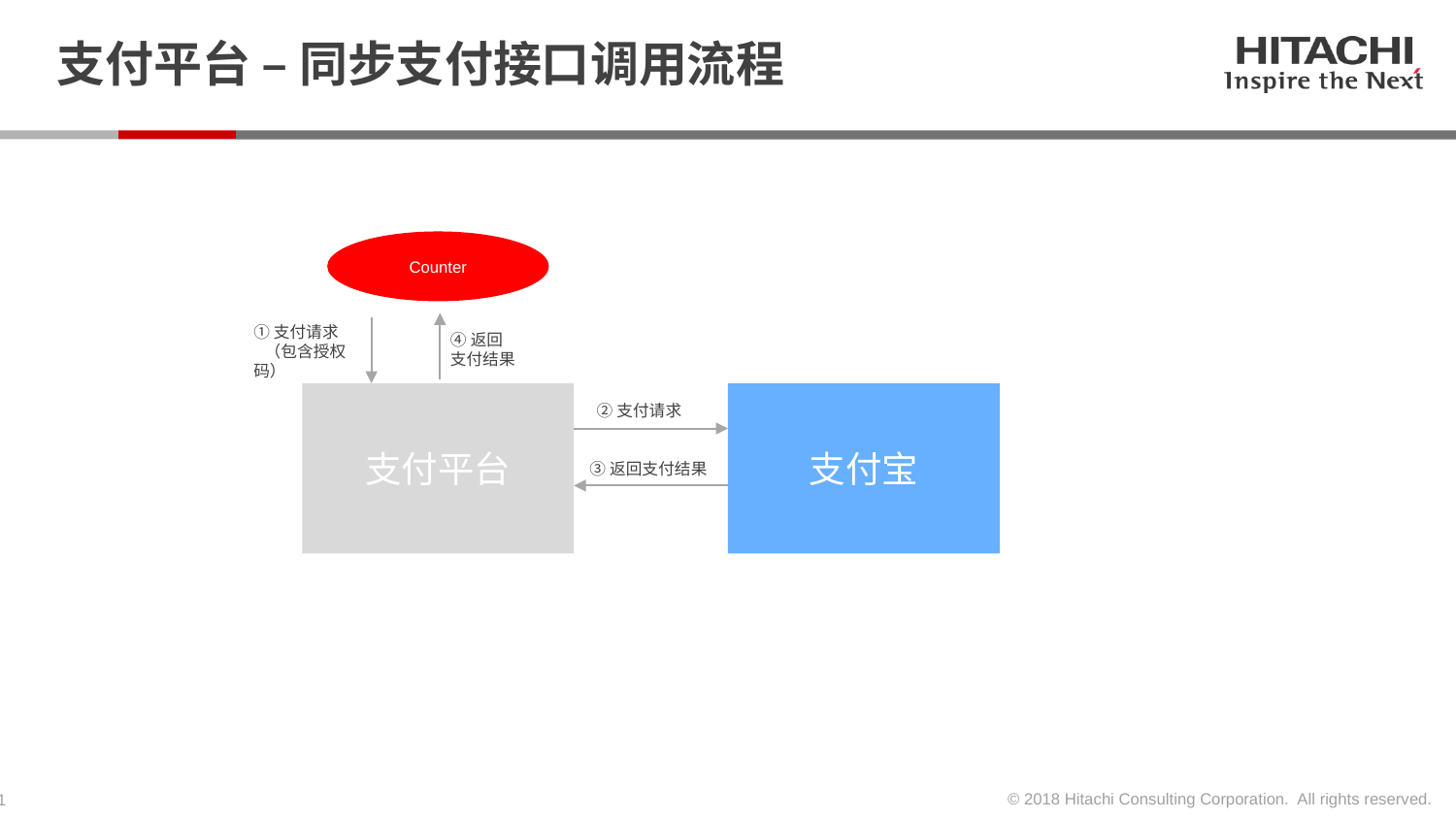

# 支付平台 – 同步支付接口调用流程
Counter
④返回
支付结果
①支付请求
  （包含授权码）
支付宝
支付平台
②支付请求
③返回支付结果